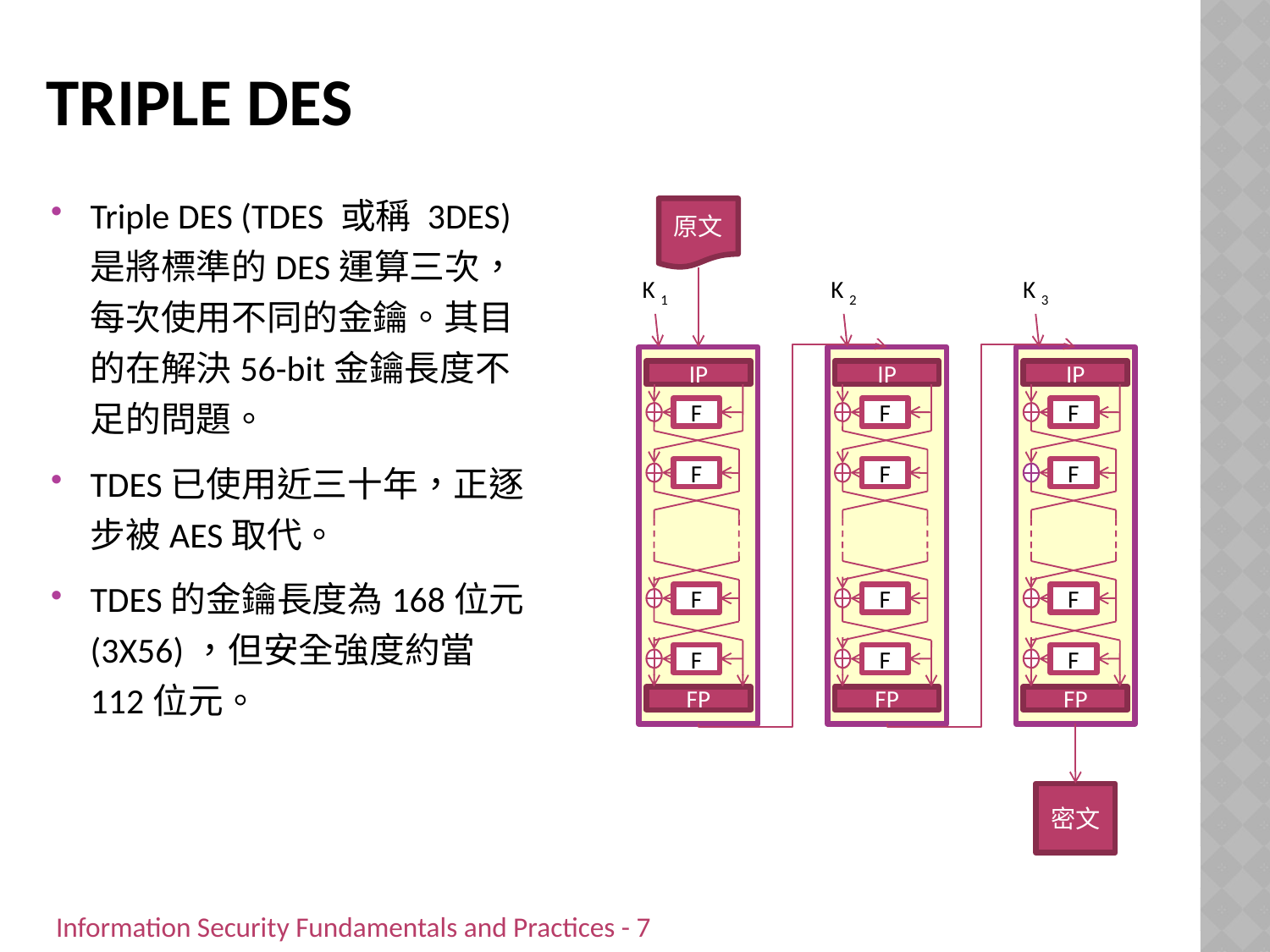

# Triple DES
Triple DES (TDES 或稱 3DES)是將標準的DES運算三次，每次使用不同的金鑰。其目的在解決56-bit金鑰長度不足的問題。
TDES已使用近三十年，正逐步被AES取代。
TDES的金鑰長度為168位元(3X56)，但安全強度約當112位元。
原文
K 1
K 2
K 3

IP
IP
IP
F
F
F

F
F
F

F
F
F

F
F
F

FP
FP
FP
密文